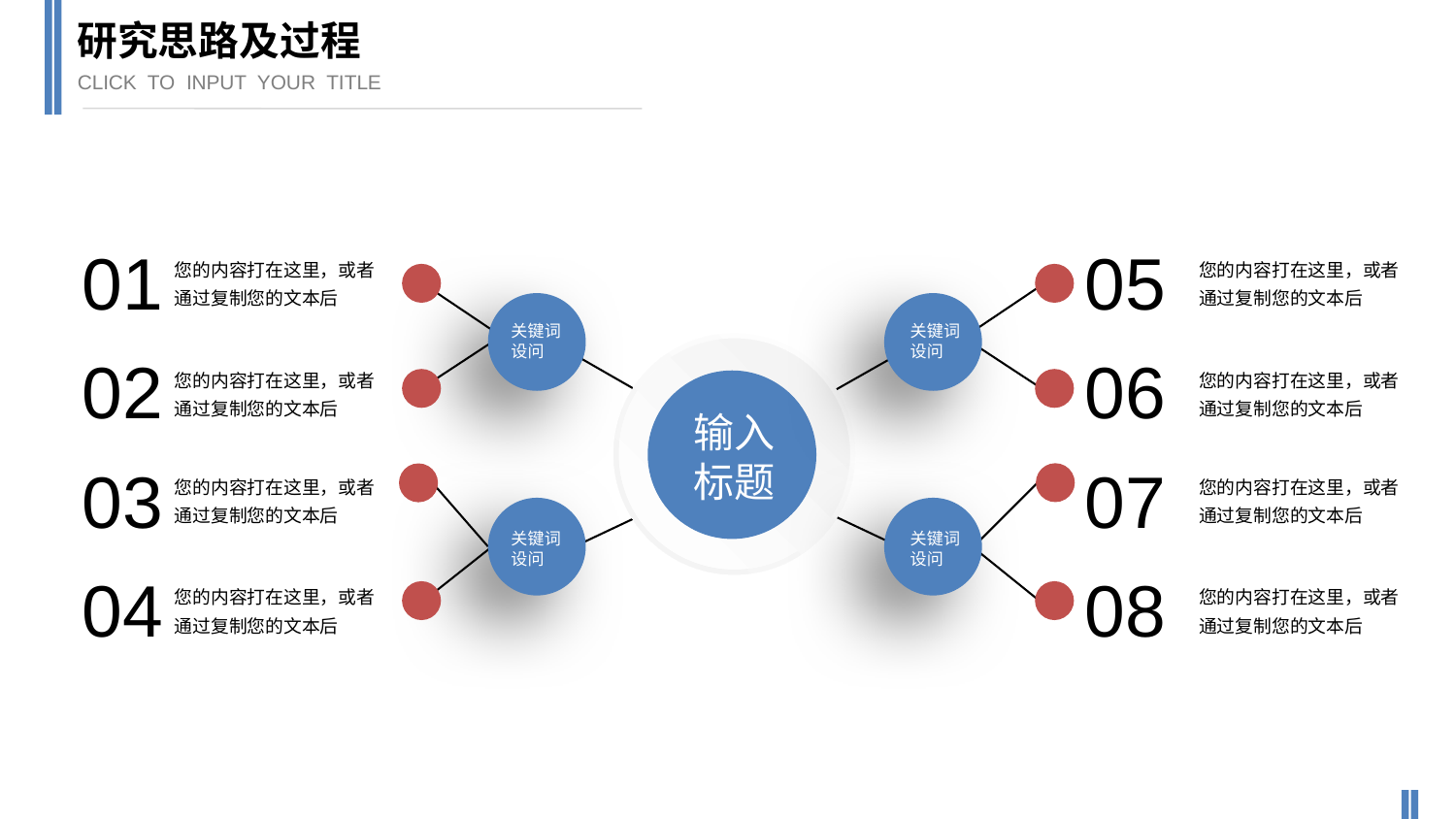

研究思路及过程
CLICK  TO  INPUT  YOUR  TITLE
01
05
您的内容打在这里，或者通过复制您的文本后
您的内容打在这里，或者通过复制您的文本后

关键词
设问
关键词
设问

02
06
您的内容打在这里，或者通过复制您的文本后
您的内容打在这里，或者通过复制您的文本后

输入
标题
03
07

您的内容打在这里，或者通过复制您的文本后
您的内容打在这里，或者通过复制您的文本后

关键词
设问
关键词
设问
04
08
您的内容打在这里，或者通过复制您的文本后
您的内容打在这里，或者通过复制您的文本后